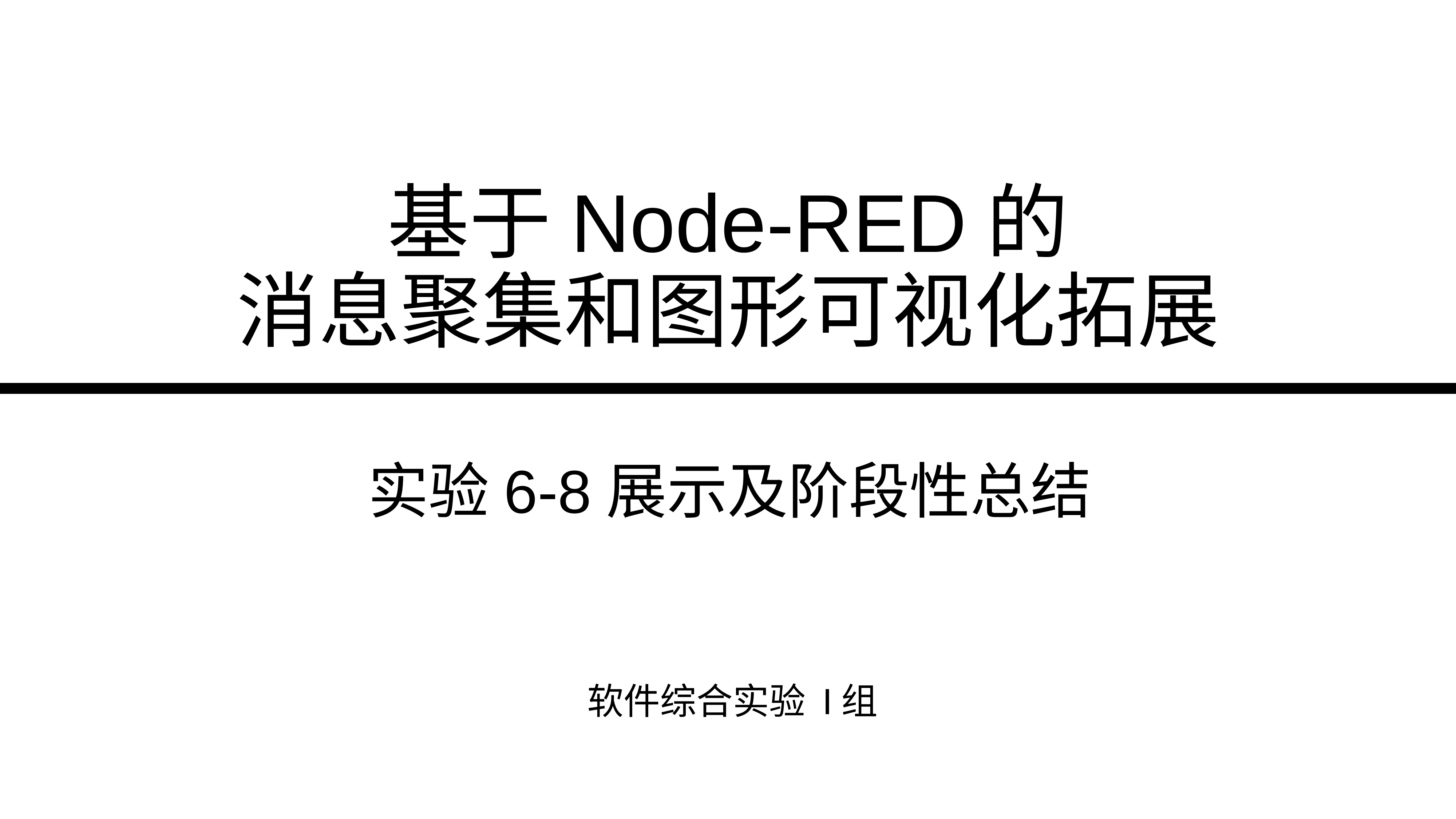

# 基于Node-RED的 消息聚集和图形可视化拓展

实验6-8展示及阶段性总结
软件综合实验 I组